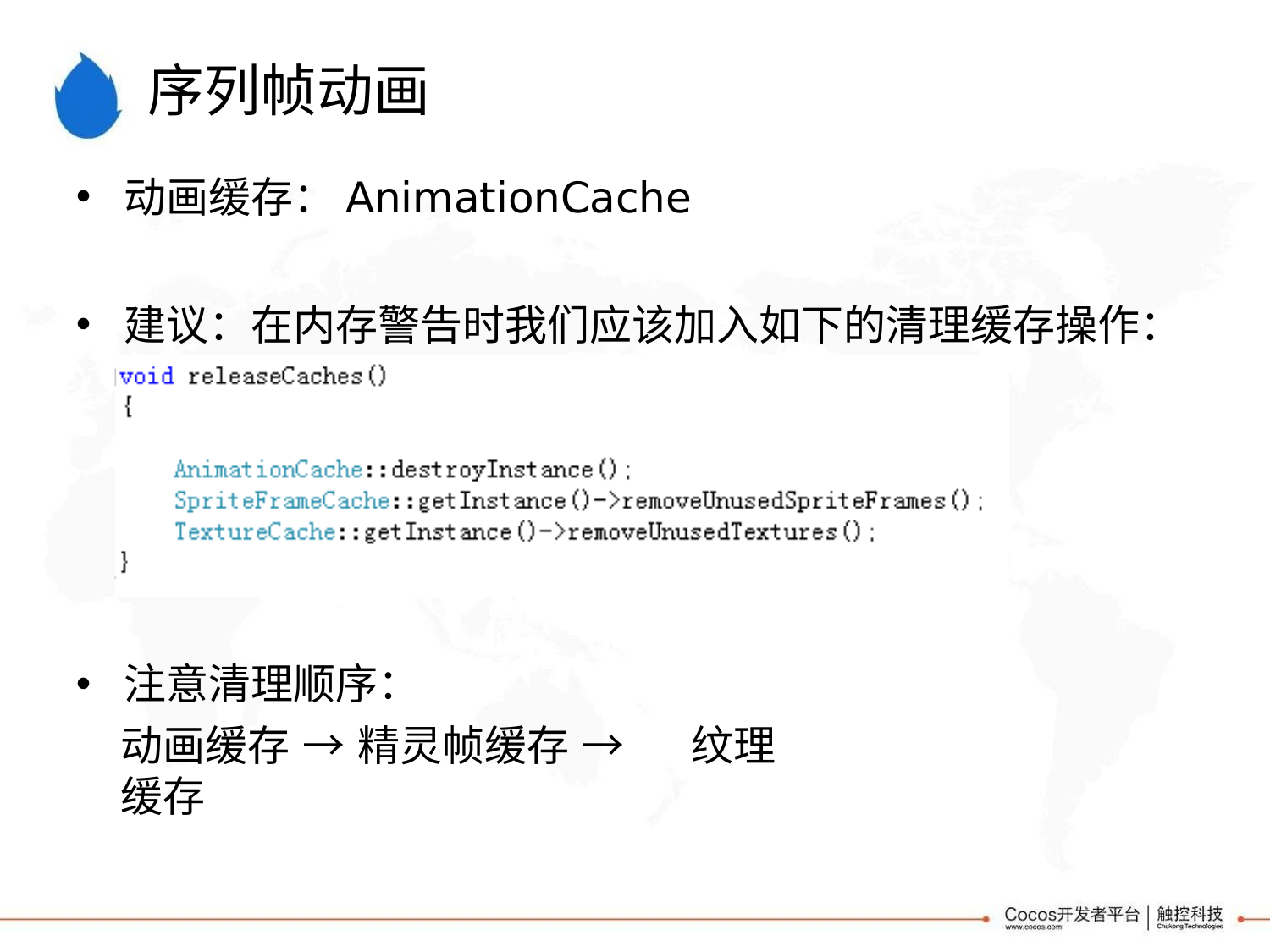

# 序列帧动画
动画缓存：AnimationCache

建议：在内存警告时我们应该加入如下的清理缓存操作：

注意清理顺序：
动画缓存 → 精灵帧缓存 →	纹理缓存